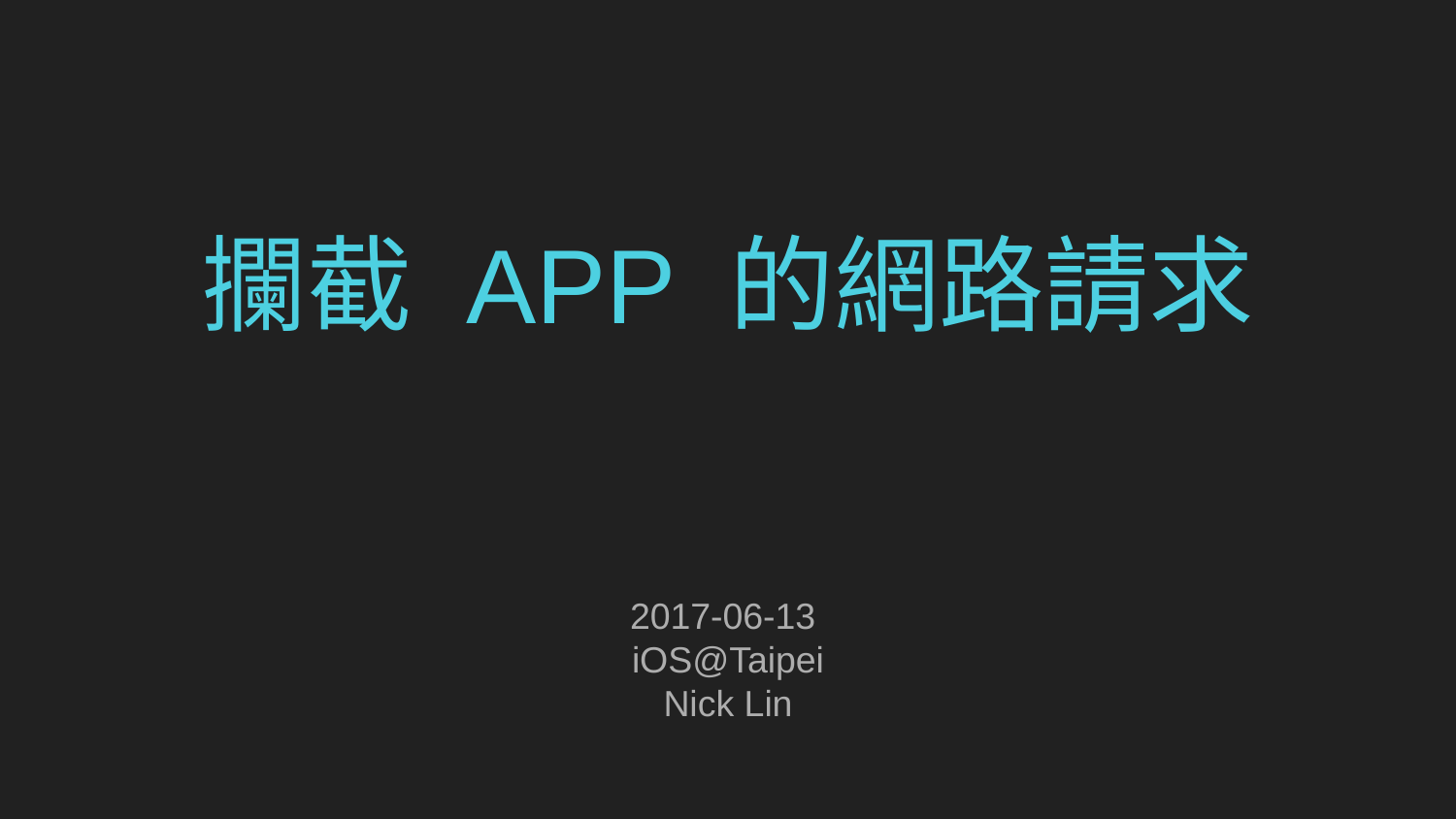

# 攔截 APP 的網路請求
2017-06-13
iOS@Taipei
Nick Lin